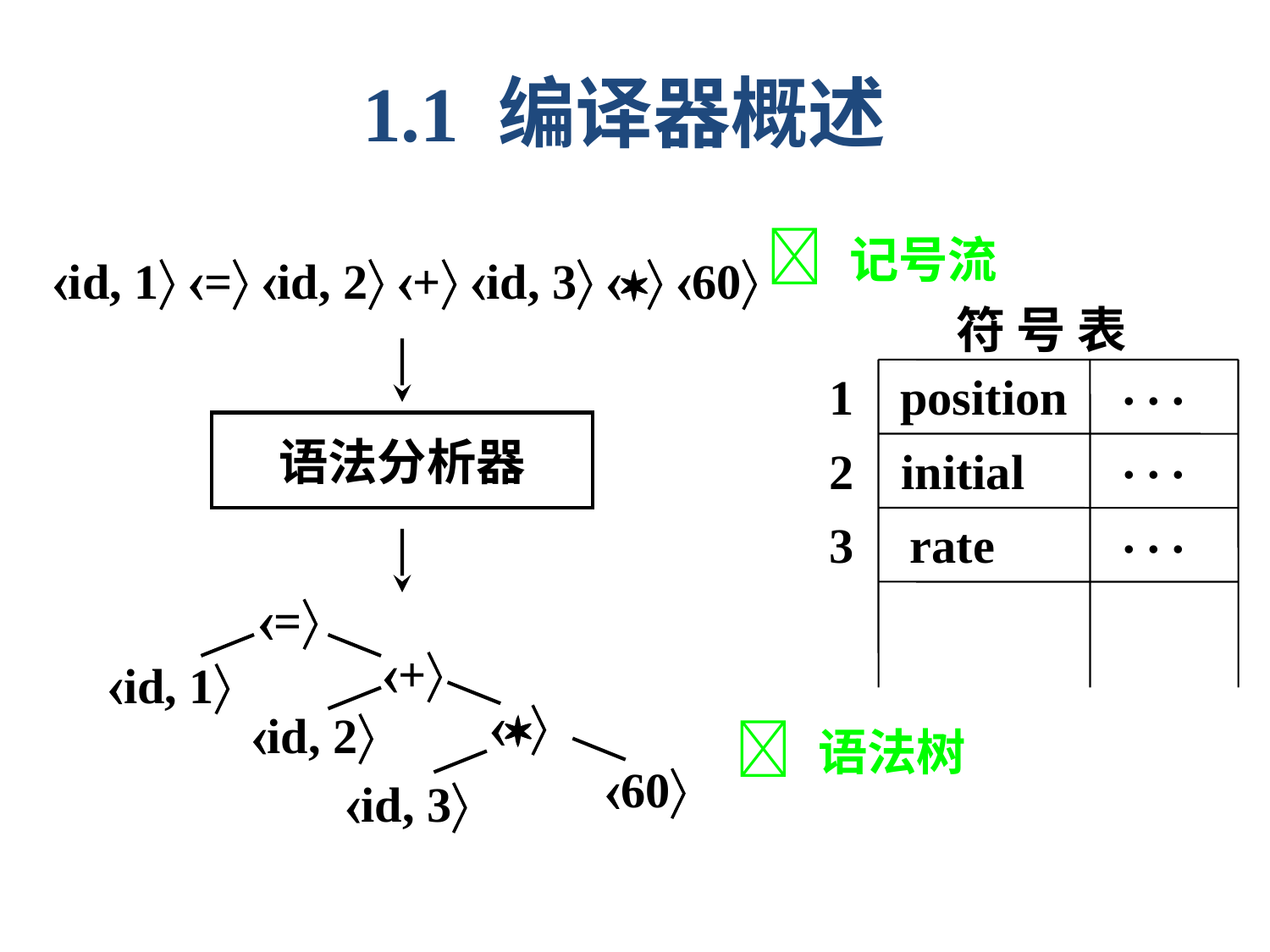

1.1 编译器概述
← 记号流
〈id, 1〉 〈=〉 〈id, 2〉 〈+〉 〈id, 3〉 〈∗〉 〈60〉

语法分析器

〈=〉

〈+〉
〈id, 1〉

〈∗〉
〈id, 2〉

〈60〉
〈id, 3〉
符 号 表
. . .
1

position

. . .
2
initial

. . .
3
rate

← 语法树